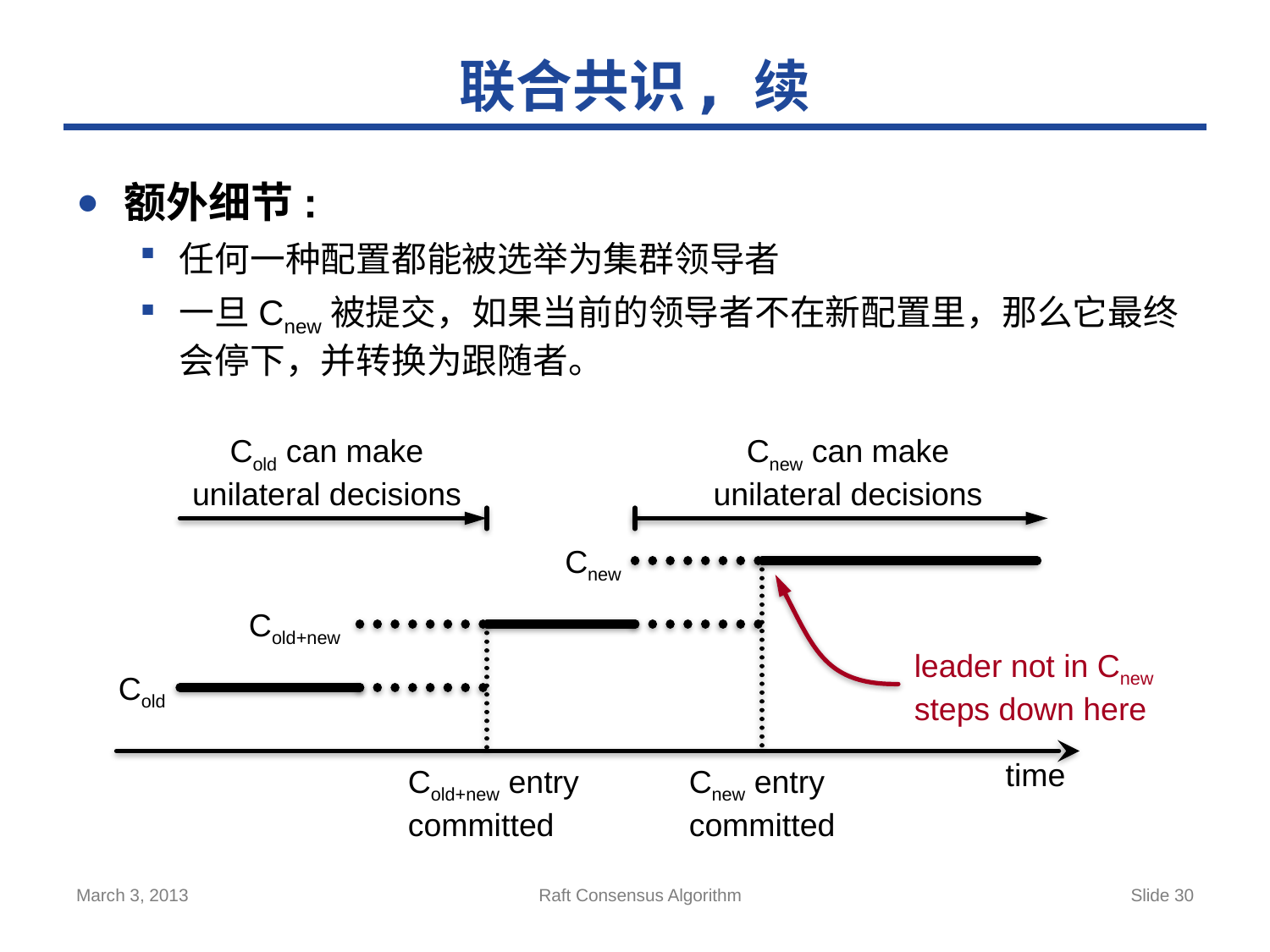

# 联合共识, 续
额外细节:
任何一种配置都能被选举为集群领导者
一旦Cnew被提交，如果当前的领导者不在新配置里，那么它最终会停下，并转换为跟随者。
Cold can make
unilateral decisions
Cnew can make
unilateral decisions
Cnew

Cold+new
leader not in Cnew
steps down here
Cold
time
Cold+new entry
committed
Cnew entry
committed
March 3, 2013
Raft Consensus Algorithm
Slide 30